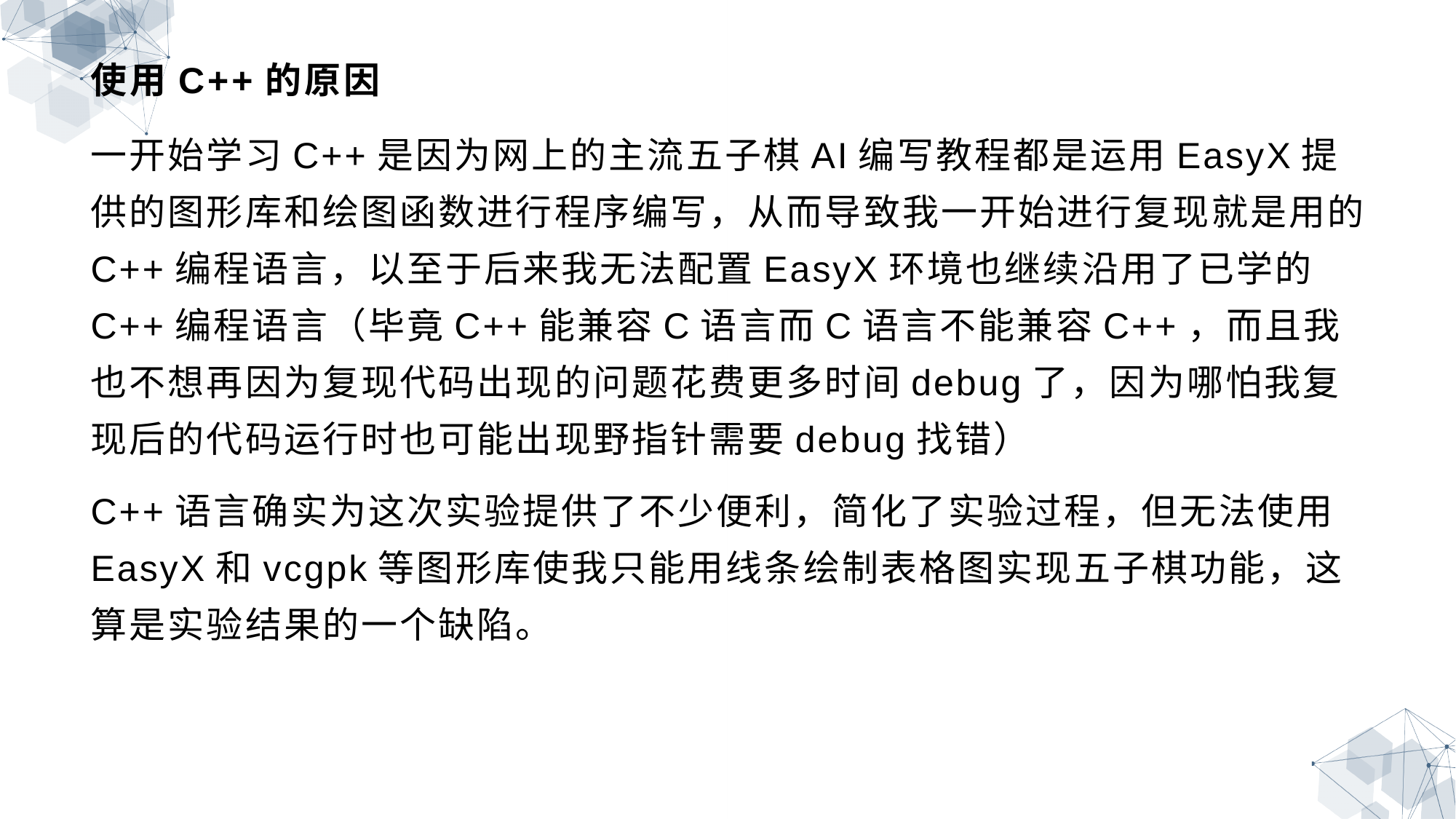

# 使用C++的原因
一开始学习C++是因为网上的主流五子棋AI编写教程都是运用EasyX提供的图形库和绘图函数进行程序编写，从而导致我一开始进行复现就是用的C++编程语言，以至于后来我无法配置EasyX环境也继续沿用了已学的C++编程语言（毕竟C++能兼容C语言而C语言不能兼容C++，而且我也不想再因为复现代码出现的问题花费更多时间debug了，因为哪怕我复现后的代码运行时也可能出现野指针需要debug找错）
C++语言确实为这次实验提供了不少便利，简化了实验过程，但无法使用EasyX和vcgpk等图形库使我只能用线条绘制表格图实现五子棋功能，这算是实验结果的一个缺陷。